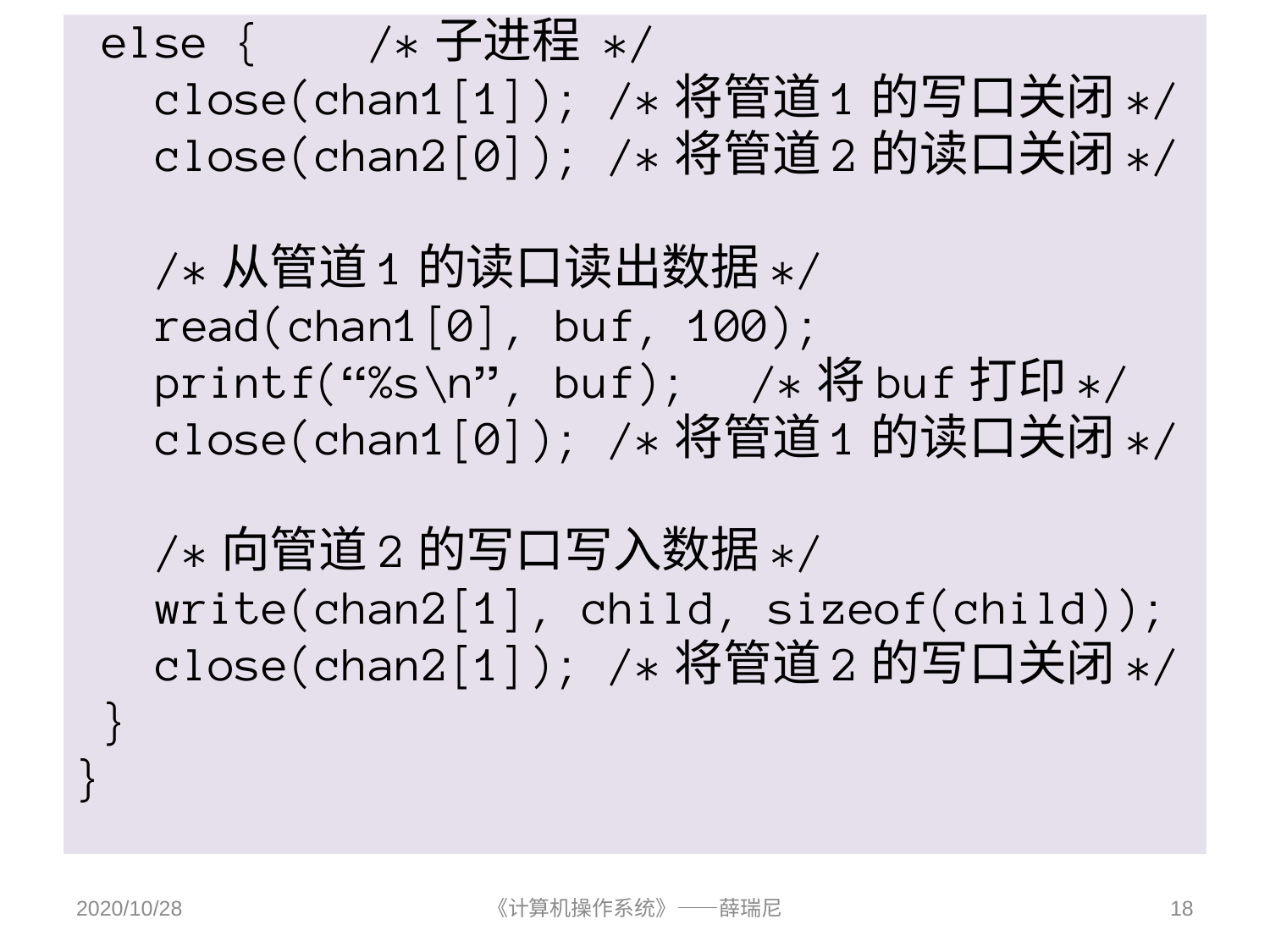

else {    /*子进程 */
   close(chan1[1]); /*将管道1的写口关闭*/
   close(chan2[0]); /*将管道2的读口关闭*/

   /*从管道1的读口读出数据*/
   read(chan1[0], buf, 100);
   printf(“%s\n”, buf);		/*将buf打印*/
   close(chan1[0]); /*将管道1的读口关闭*/

   /*向管道2的写口写入数据*/
   write(chan2[1], child, sizeof(child));
   close(chan2[1]); /*将管道2的写口关闭*/
 }
}
2020/10/28
《计算机操作系统》——薛瑞尼
18